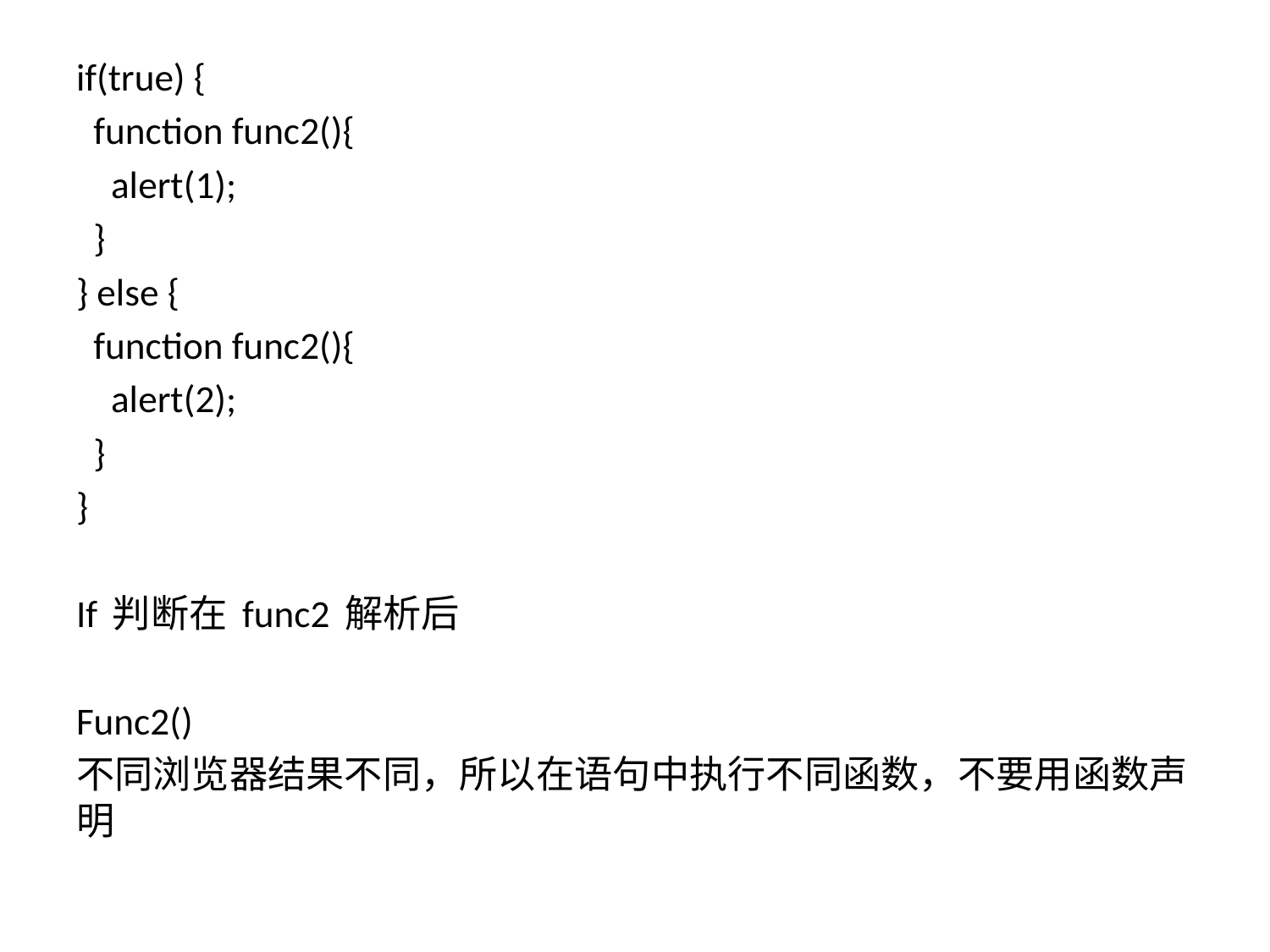

if(true) {
  function func2(){
    alert(1);
  }
} else {
  function func2(){
    alert(2);
  }
}

If 判断在 func2 解析后

Func2()
不同浏览器结果不同，所以在语句中执行不同函数，不要用函数声明